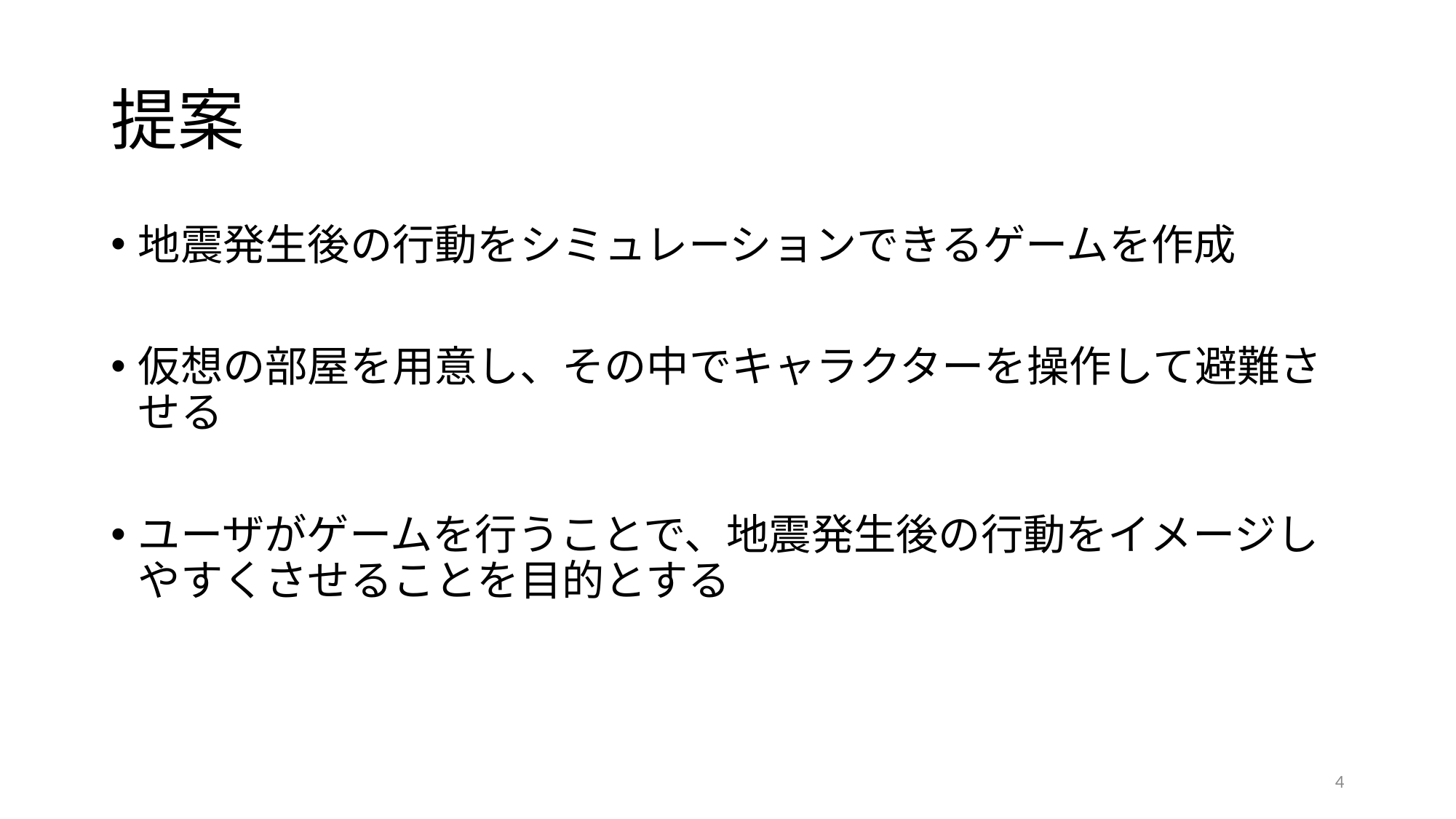

# 提案
地震発生後の行動をシミュレーションできるゲームを作成

仮想の部屋を用意し、その中でキャラクターを操作して避難させる

ユーザがゲームを行うことで、地震発生後の行動をイメージしやすくさせることを目的とする
4